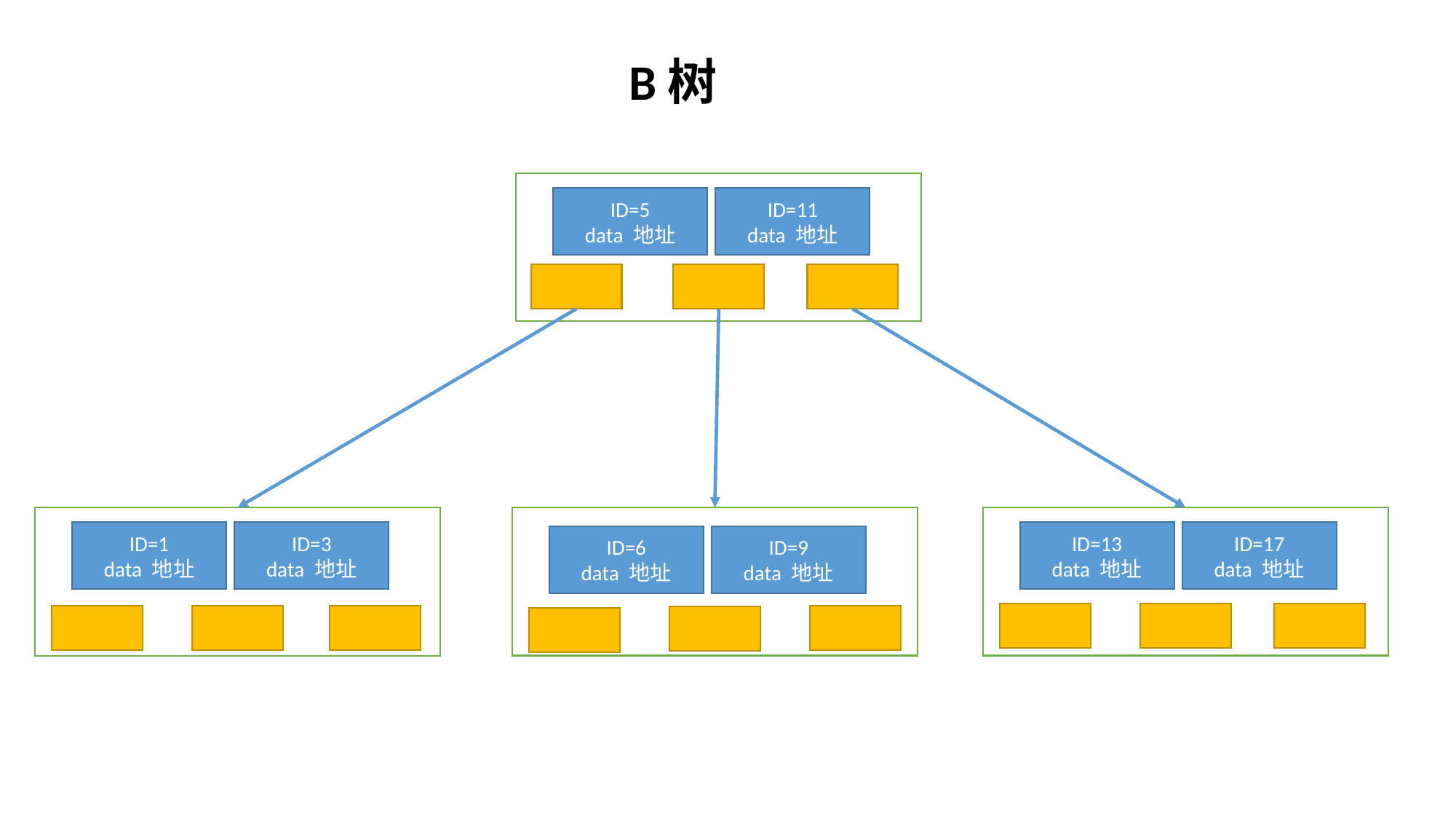

# B树

ID=5
data 地址
ID=11
data 地址

ID=13
data 地址
ID=17
data 地址
ID=1
data 地址
ID=3
data 地址
ID=6
data 地址
ID=9
data 地址